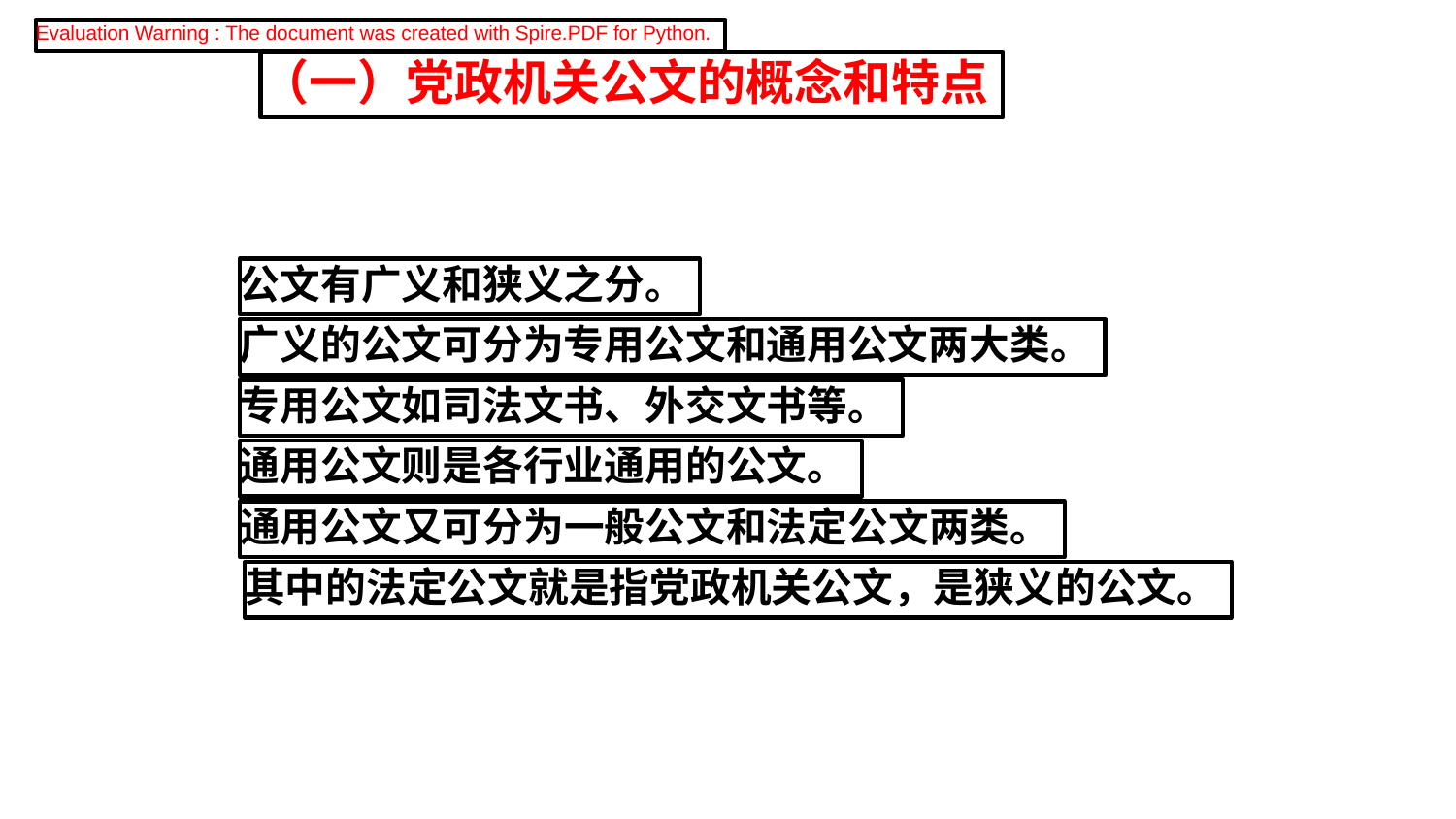

Evaluation Warning : The document was created with Spire.PDF for Python.
（一）党政机关公文的概念和特点
公文有广义和狭义之分。
广义的公文可分为专用公文和通用公文两大类。
专用公文如司法文书、外交文书等。
通用公文则是各行业通用的公文。
通用公文又可分为一般公文和法定公文两类。
其中的法定公文就是指党政机关公文，是狭义的公文。